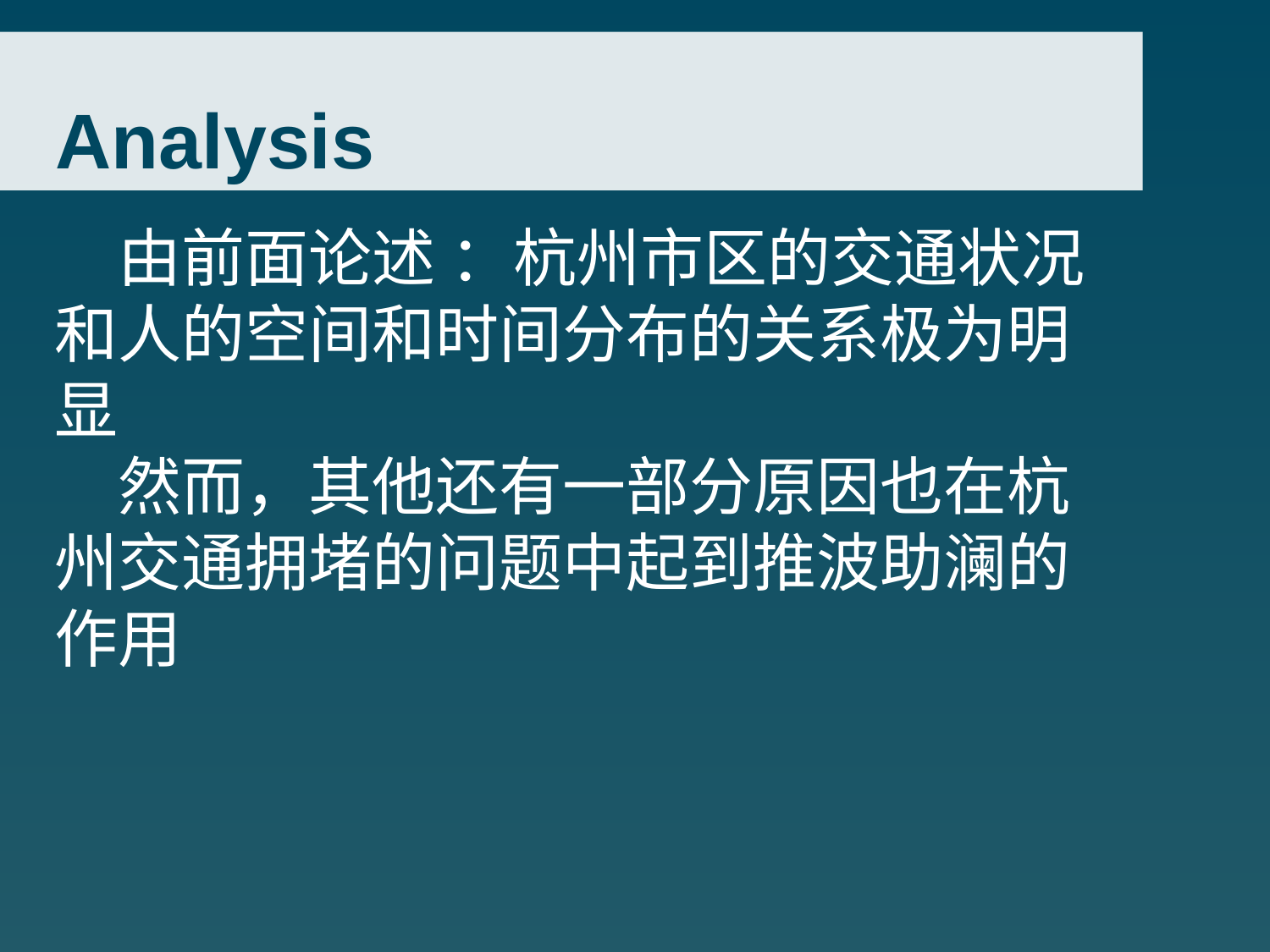

# Analysis
由前面论述 ：杭州市区的交通状况和人的空间和时间分布的关系极为明显
然而，其他还有一部分原因也在杭州交通拥堵的问题中起到推波助澜的作用